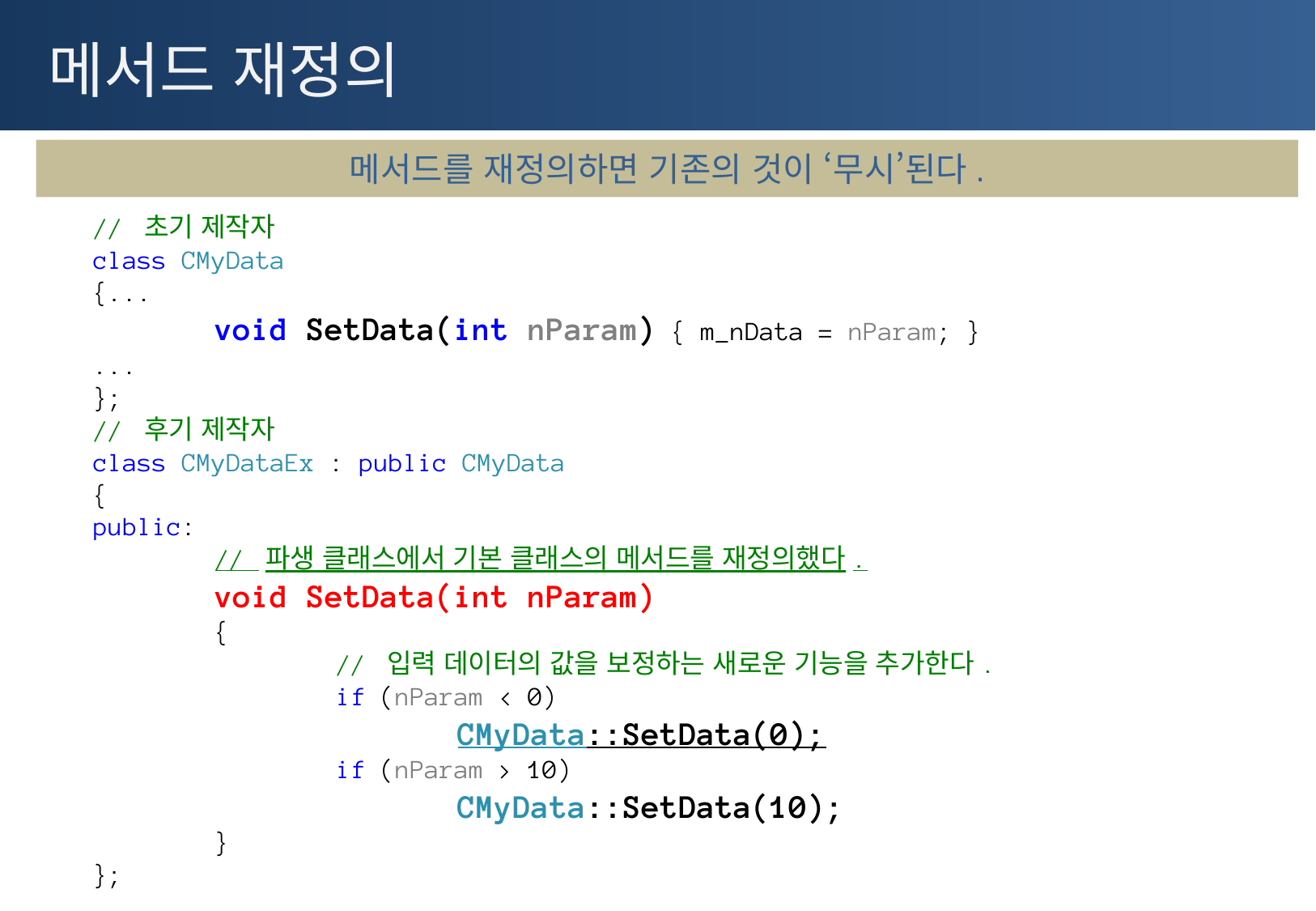

# 메서드 재정의
메서드를 재정의하면 기존의 것이 ‘무시’된다.
// 초기 제작자
class CMyData
{...
	void SetData(int nParam) { m_nData = nParam; }
...
};
// 후기 제작자
class CMyDataEx : public CMyData
{
public:
	// 파생 클래스에서 기본 클래스의 메서드를 재정의했다.
	void SetData(int nParam)
	{
		// 입력 데이터의 값을 보정하는 새로운 기능을 추가한다.
		if (nParam < 0)
			CMyData::SetData(0);
		if (nParam > 10)
			CMyData::SetData(10);
	}
};